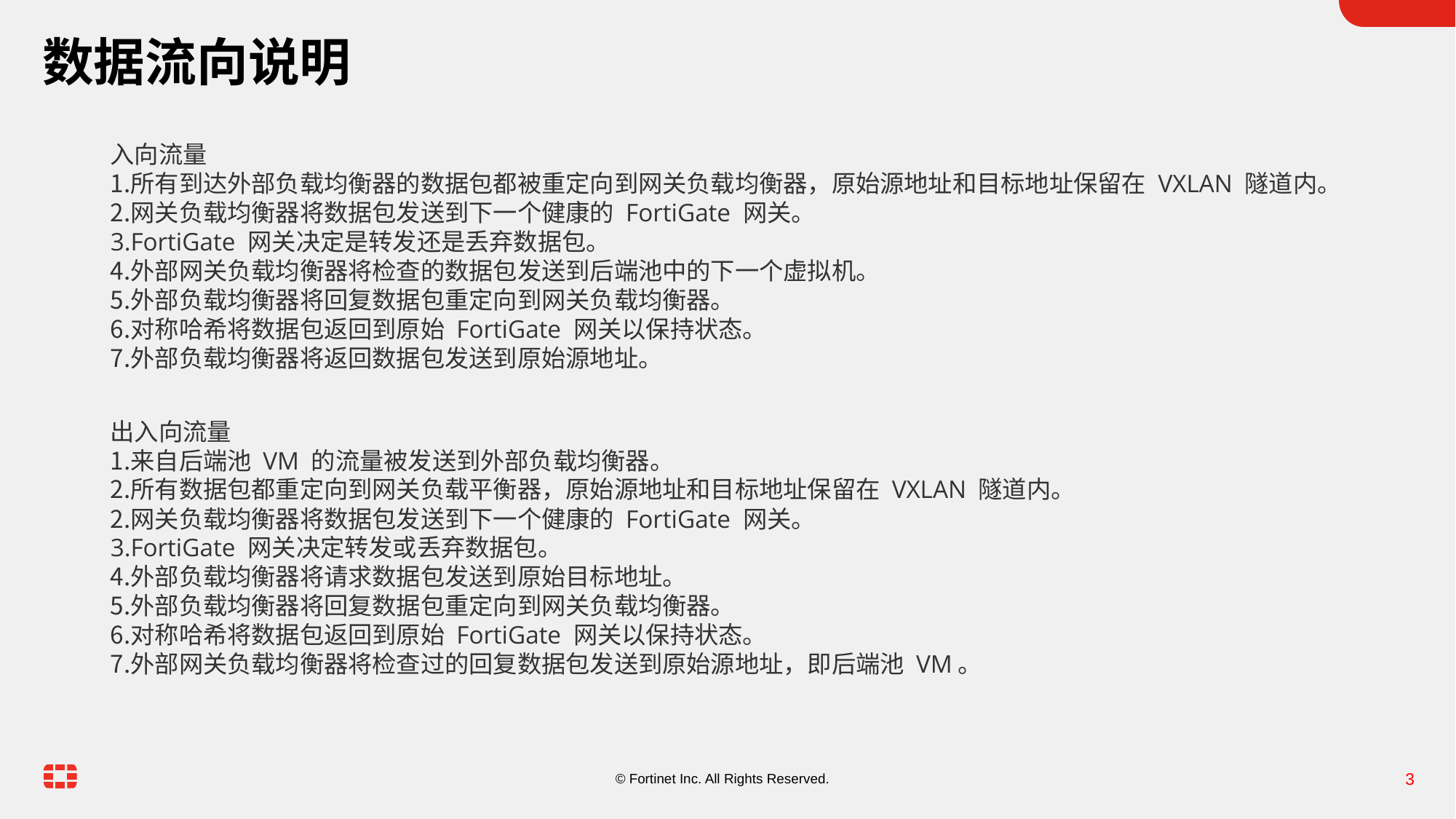

# 数据流向说明
入向流量
所有到达外部负载均衡器的数据包都被重定向到网关负载均衡器，原始源地址和目标地址保留在 VXLAN 隧道内。
网关负载均衡器将数据包发送到下一个健康的 FortiGate 网关。
FortiGate 网关决定是转发还是丢弃数据包。
外部网关负载均衡器将检查的数据包发送到后端池中的下一个虚拟机。
外部负载均衡器将回复数据包重定向到网关负载均衡器。
对称哈希将数据包返回到原始 FortiGate 网关以保持状态。
外部负载均衡器将返回数据包发送到原始源地址。
出入向流量
来自后端池 VM 的流量被发送到外部负载均衡器。
所有数据包都重定向到网关负载平衡器，原始源地址和目标地址保留在 VXLAN 隧道内。
网关负载均衡器将数据包发送到下一个健康的 FortiGate 网关。
FortiGate 网关决定转发或丢弃数据包。
外部负载均衡器将请求数据包发送到原始目标地址。
外部负载均衡器将回复数据包重定向到网关负载均衡器。
对称哈希将数据包返回到原始 FortiGate 网关以保持状态。
外部网关负载均衡器将检查过的回复数据包发送到原始源地址，即后端池 VM。